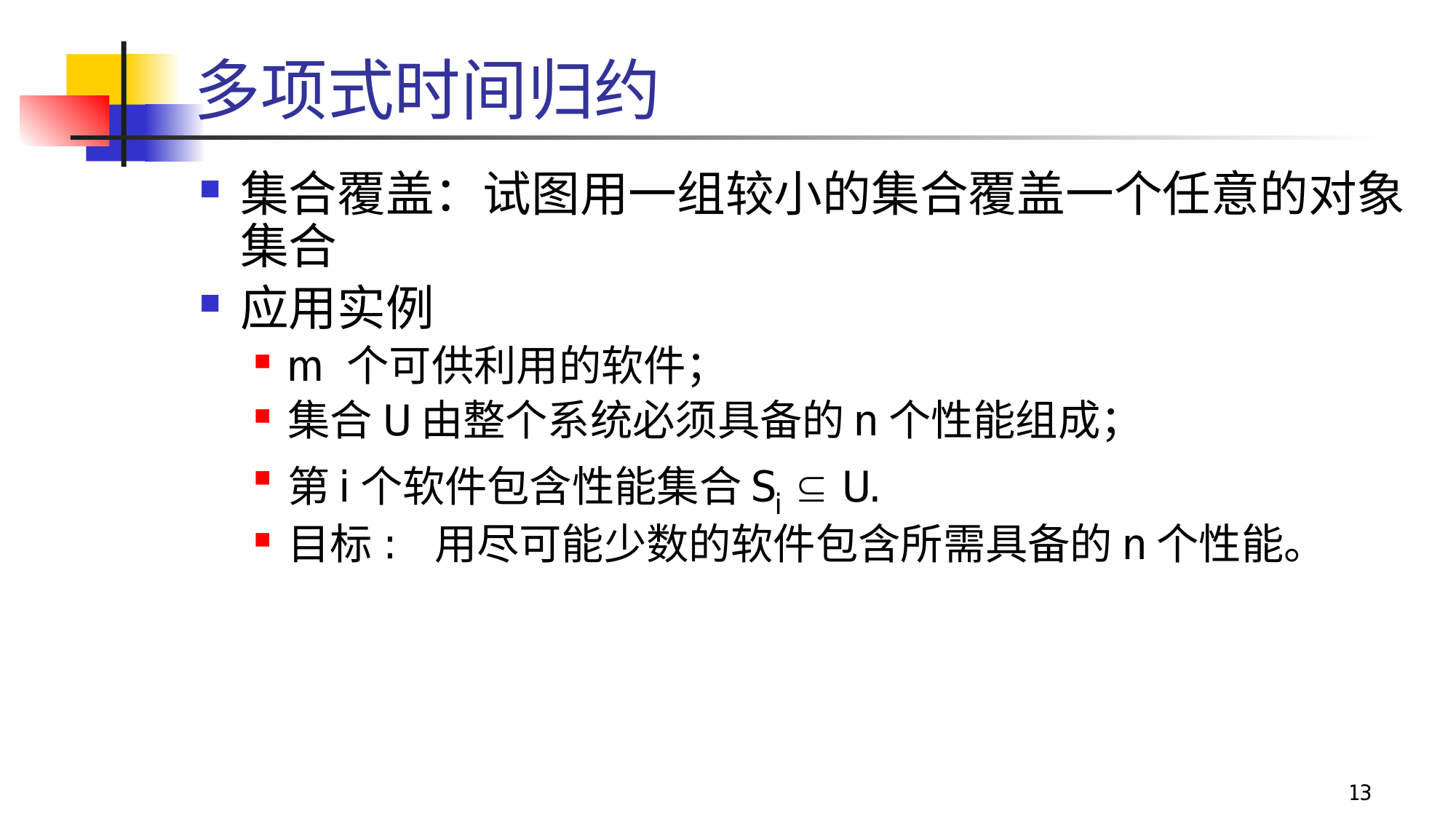

# 多项式时间归约
集合覆盖：试图用一组较小的集合覆盖一个任意的对象集合
应用实例
m 个可供利用的软件；
集合U由整个系统必须具备的n个性能组成；
第i个软件包含性能集合Si ⊆ U.
目标:  用尽可能少数的软件包含所需具备的n个性能。
13